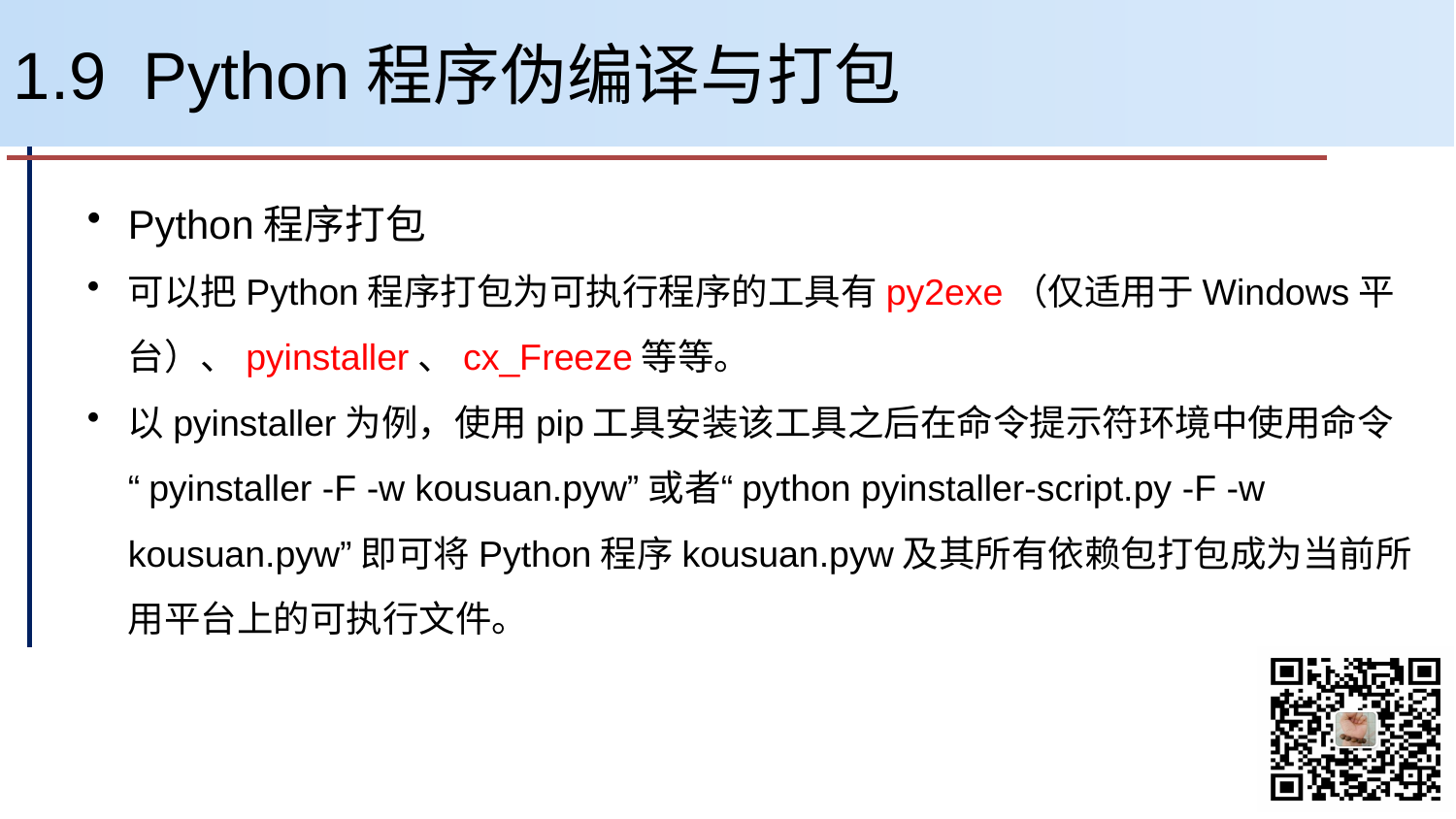

# 1.9  Python程序伪编译与打包
Python程序打包
可以把Python程序打包为可执行程序的工具有py2exe（仅适用于Windows平台）、pyinstaller、cx_Freeze等等。
以pyinstaller为例，使用pip工具安装该工具之后在命令提示符环境中使用命令“pyinstaller -F -w kousuan.pyw”或者“python pyinstaller-script.py -F -w kousuan.pyw”即可将Python程序kousuan.pyw及其所有依赖包打包成为当前所用平台上的可执行文件。